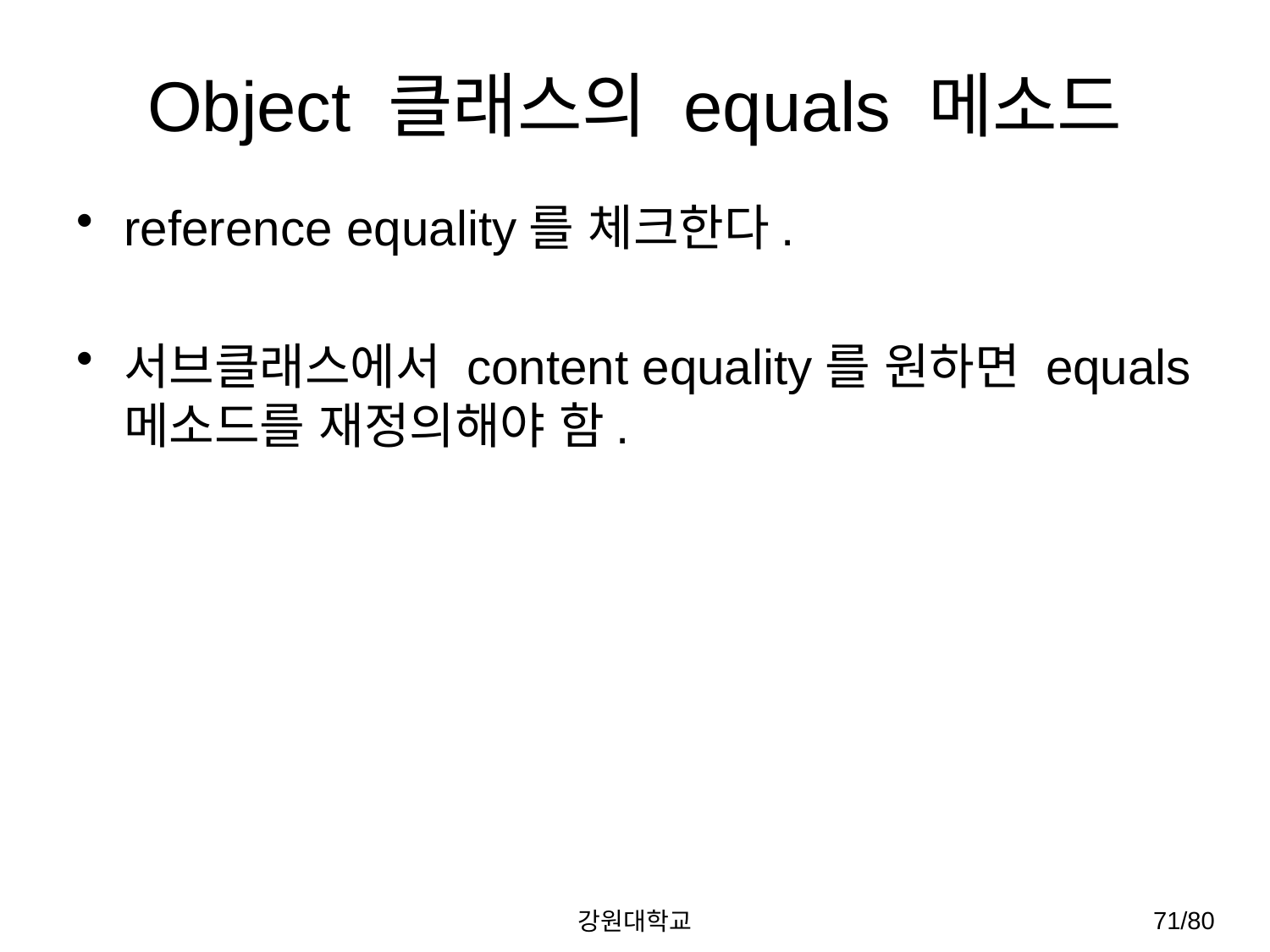

# Object 클래스의 equals 메소드
reference equality를 체크한다.

서브클래스에서 content equality를 원하면 equals 메소드를 재정의해야 함.
강원대학교